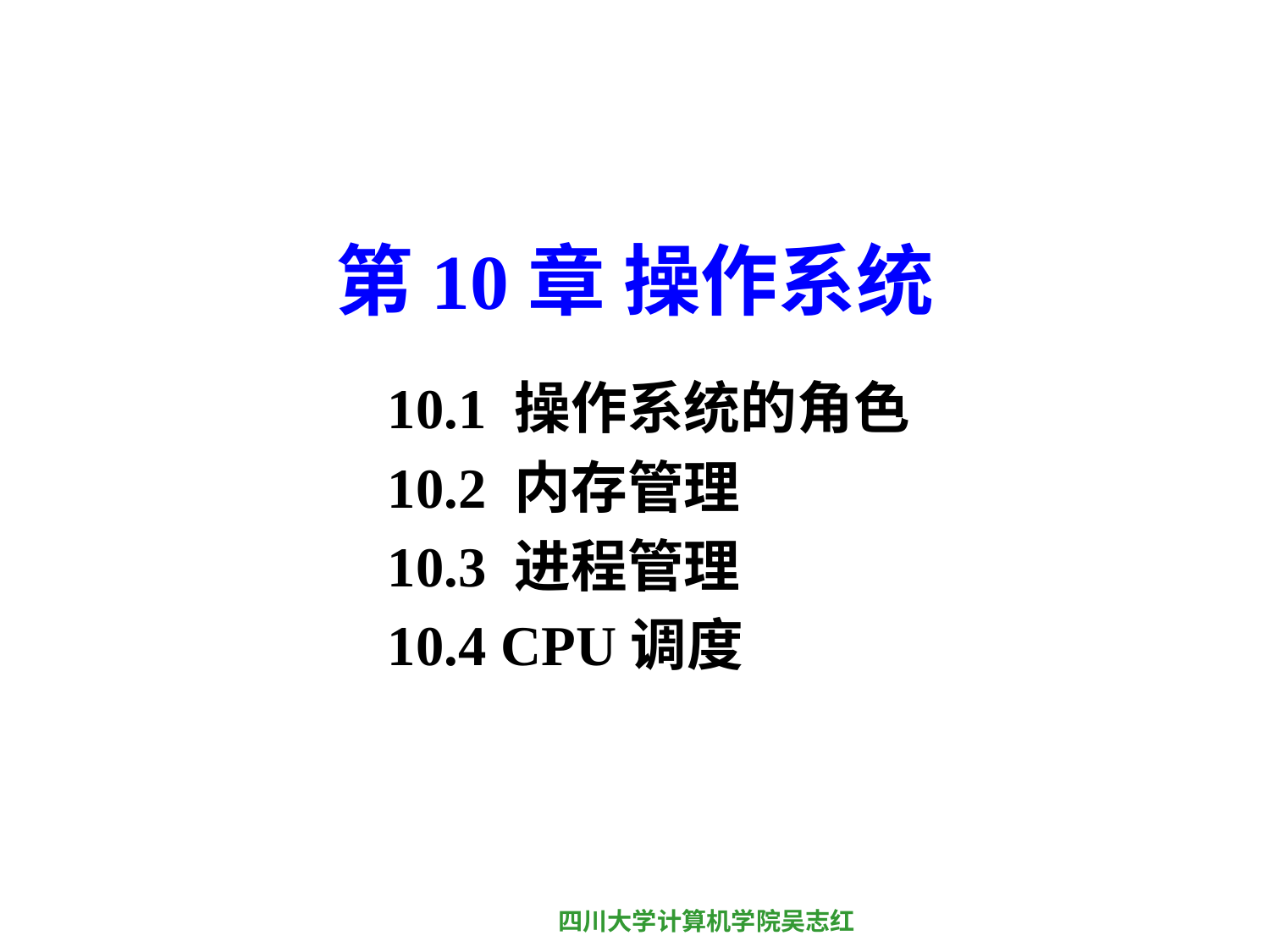

# 第10章 操作系统
10.1 操作系统的角色
10.2 内存管理
10.3 进程管理
10.4 CPU调度

四川大学计算机学院吴志红
28